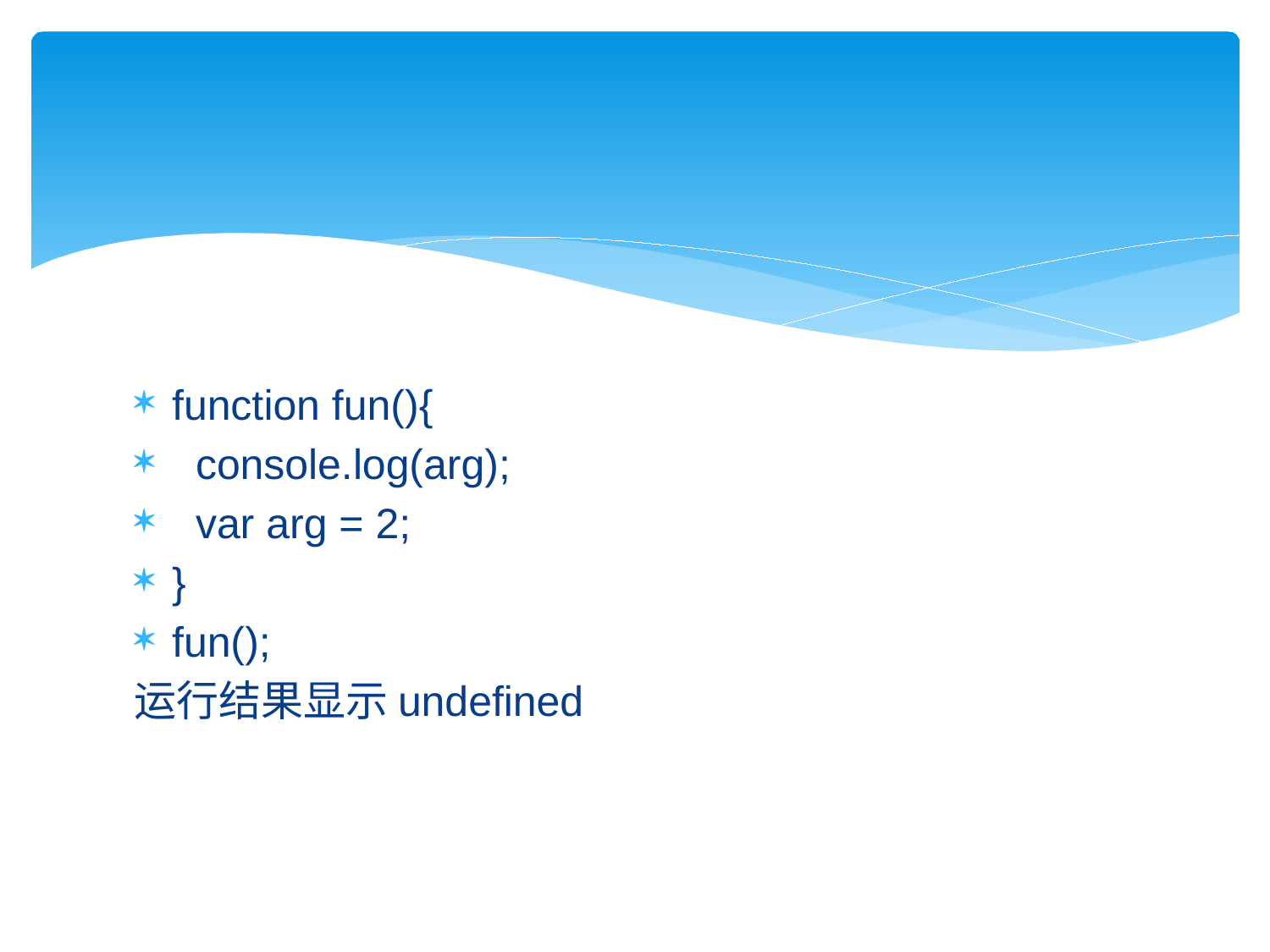

#
function fun(){
  console.log(arg);
  var arg = 2;
}
fun();
运行结果显示undefined